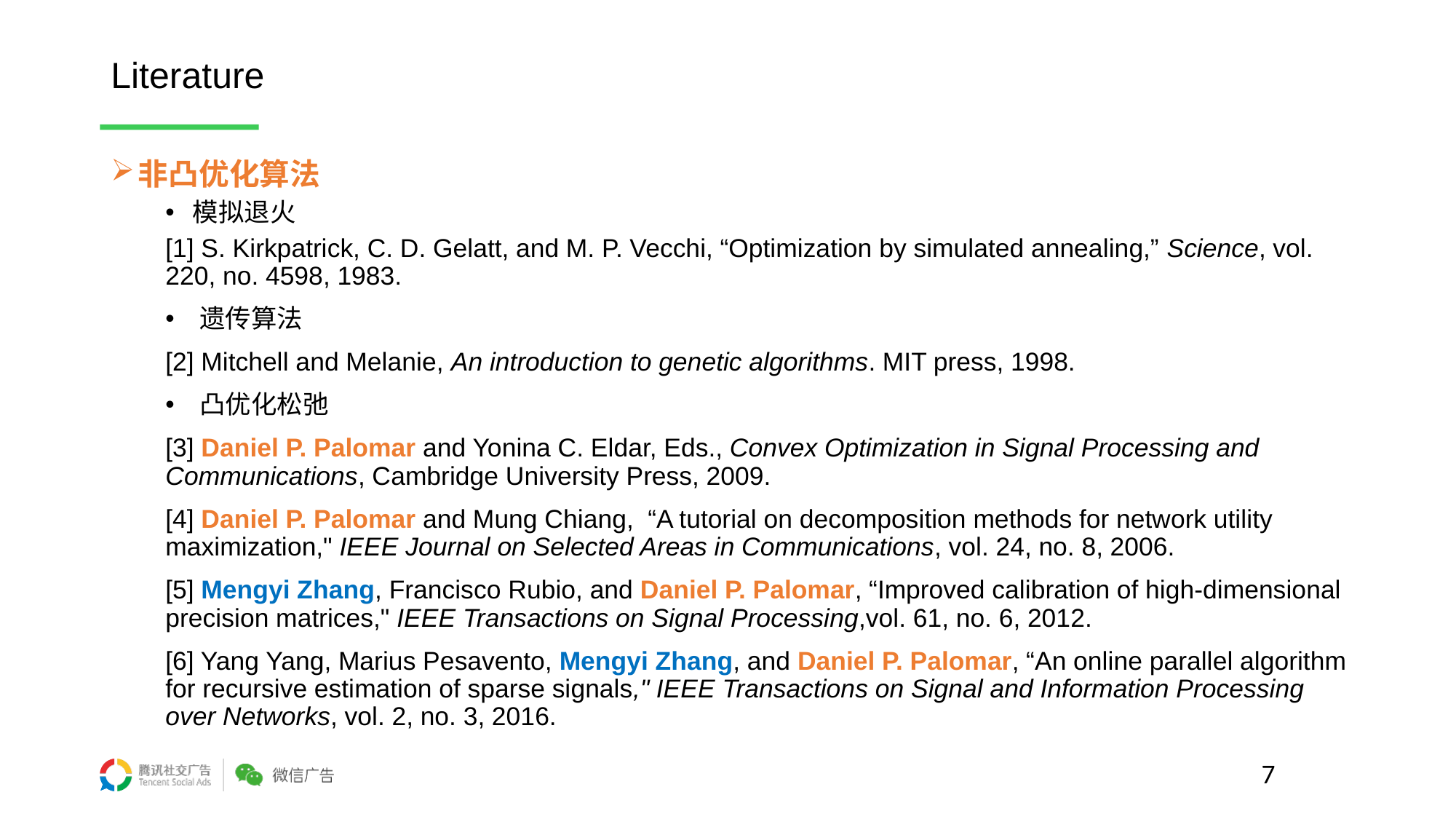

# Literature
非凸优化算法
模拟退火
[1] S. Kirkpatrick, C. D. Gelatt, and M. P. Vecchi, “Optimization by simulated annealing,” Science, vol. 220, no. 4598, 1983.
遗传算法
[2] Mitchell and Melanie, An introduction to genetic algorithms. MIT press, 1998.
凸优化松弛
[3] Daniel P. Palomar and Yonina C. Eldar, Eds., Convex Optimization in Signal Processing and Communications, Cambridge University Press, 2009.
[4] Daniel P. Palomar and Mung Chiang,  “A tutorial on decomposition methods for network utility maximization," IEEE Journal on Selected Areas in Communications, vol. 24, no. 8, 2006.
[5] Mengyi Zhang, Francisco Rubio, and Daniel P. Palomar, “Improved calibration of high-dimensional precision matrices," IEEE Transactions on Signal Processing,vol. 61, no. 6, 2012.
[6] Yang Yang, Marius Pesavento, Mengyi Zhang, and Daniel P. Palomar, “An online parallel algorithm for recursive estimation of sparse signals," IEEE Transactions on Signal and Information Processing over Networks, vol. 2, no. 3, 2016.